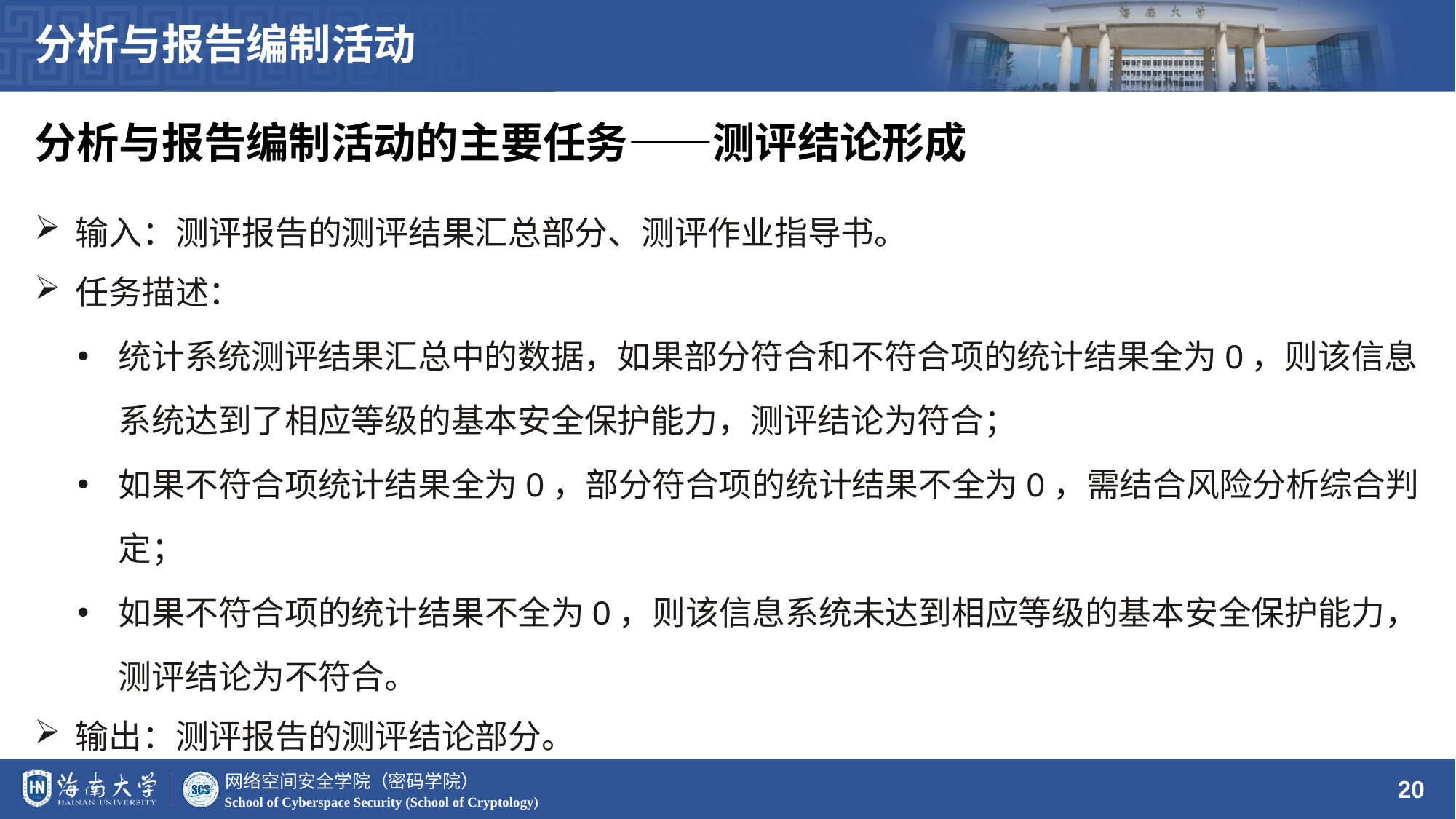

分析与报告编制活动
分析与报告编制活动的主要任务——测评结论形成
输入：测评报告的测评结果汇总部分、测评作业指导书。
任务描述：
统计系统测评结果汇总中的数据，如果部分符合和不符合项的统计结果全为0，则该信息系统达到了相应等级的基本安全保护能力，测评结论为符合；
如果不符合项统计结果全为0，部分符合项的统计结果不全为0，需结合风险分析综合判定；
如果不符合项的统计结果不全为0，则该信息系统未达到相应等级的基本安全保护能力，测评结论为不符合。
输出：测评报告的测评结论部分。
20